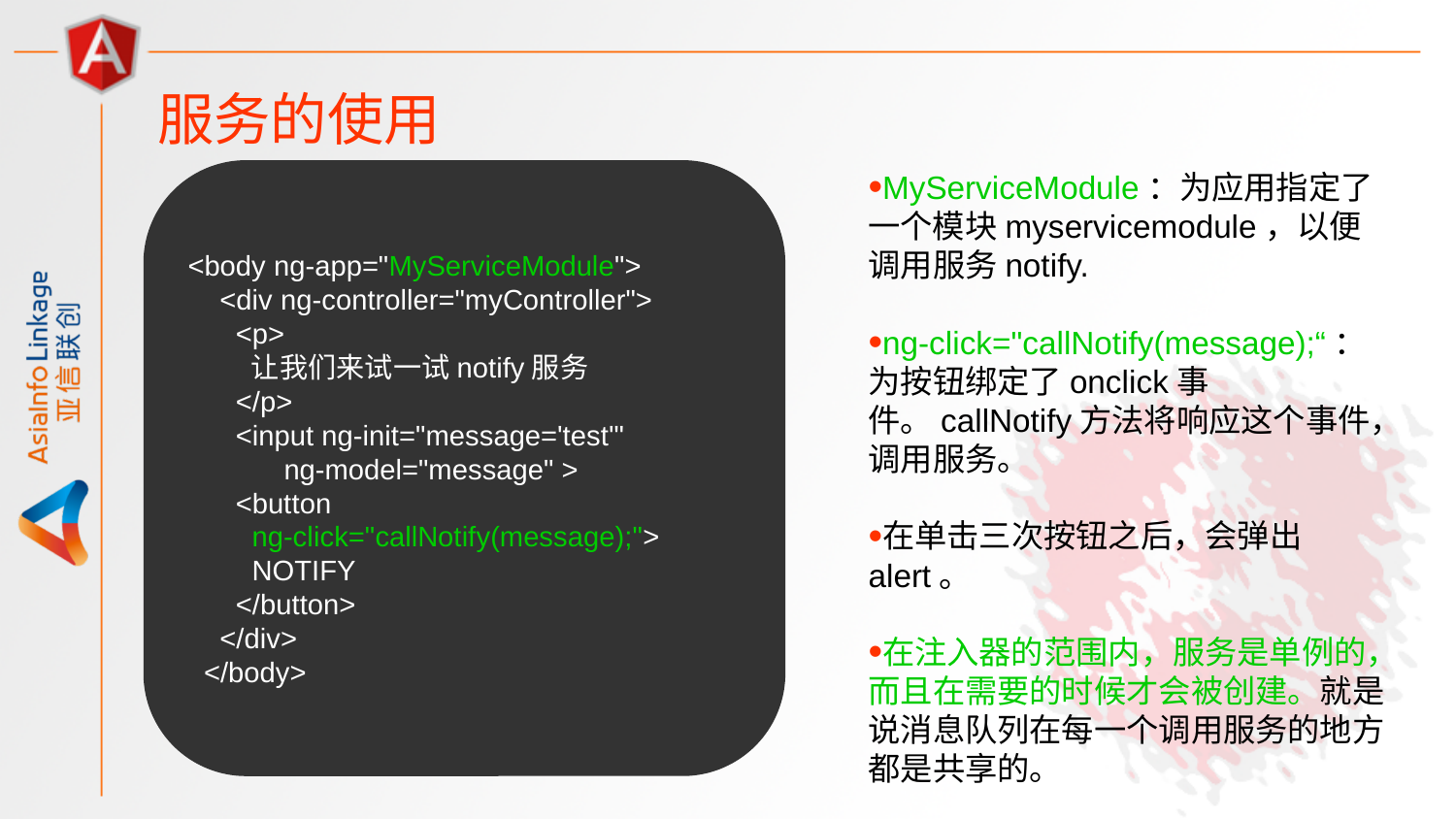

服务的使用
<body ng-app="MyServiceModule">
    <div ng-controller="myController">
      <p>
         让我们来试一试notify服务
      </p>
      <input ng-init="message='test'"
            ng-model="message" >
      <button
        ng-click="callNotify(message);">
        NOTIFY
      </button>
    </div>
  </body>
MyServiceModule：为应用指定了一个模块myservicemodule，以便调用服务notify.

ng-click="callNotify(message);“：为按钮绑定了onclick事件。callNotify方法将响应这个事件，调用服务。

在单击三次按钮之后，会弹出alert。

在注入器的范围内，服务是单例的，而且在需要的时候才会被创建。就是说消息队列在每一个调用服务的地方都是共享的。